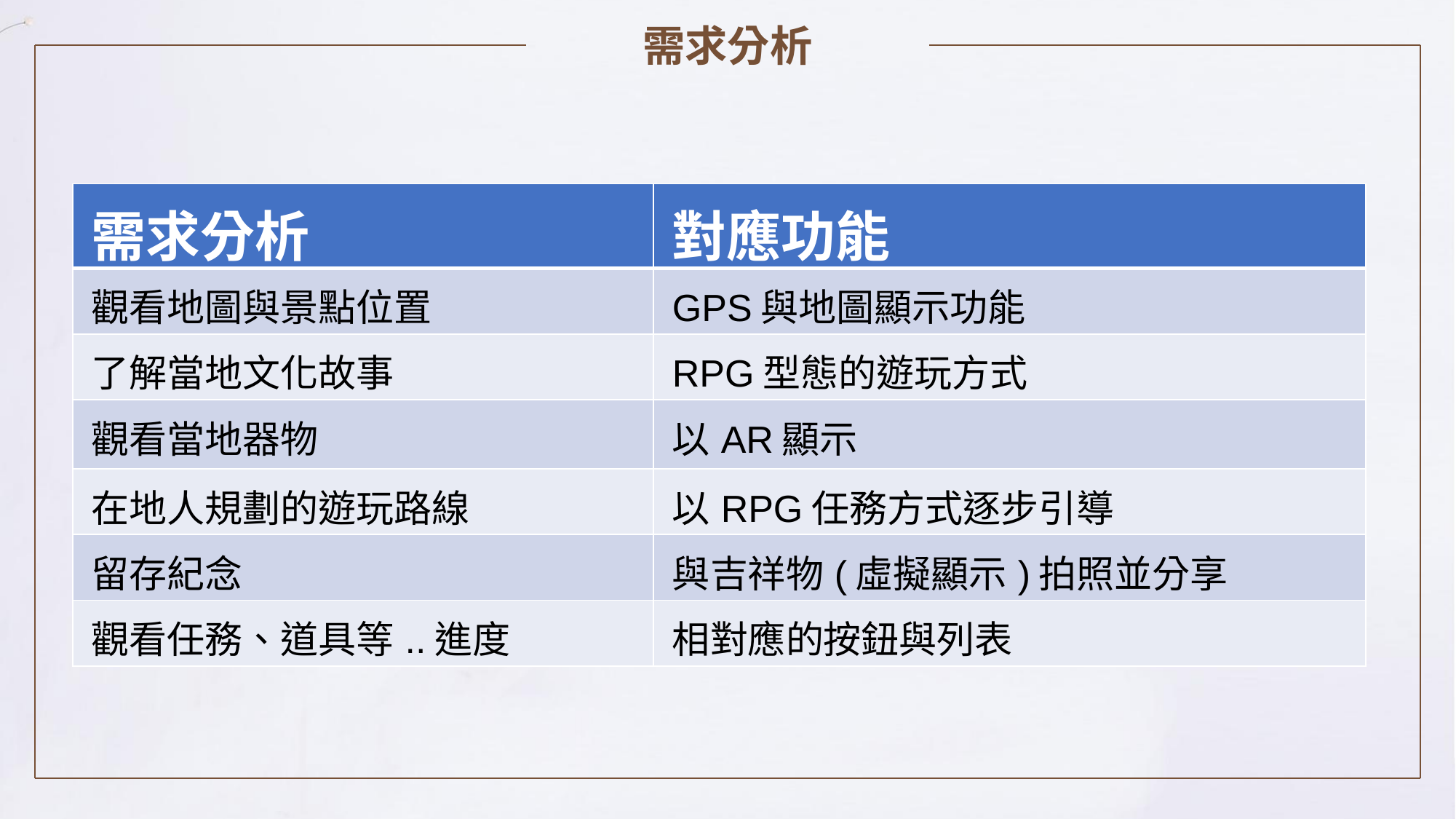

需求分析
| 需求分析 | 對應功能 |
| --- | --- |
| 觀看地圖與景點位置 | GPS與地圖顯示功能 |
| 了解當地文化故事 | RPG型態的遊玩方式 |
| 觀看當地器物 | 以AR顯示 |
| 在地人規劃的遊玩路線 | 以RPG任務方式逐步引導 |
| 留存紀念 | 與吉祥物(虛擬顯示)拍照並分享 |
| 觀看任務、道具等..進度 | 相對應的按鈕與列表 |